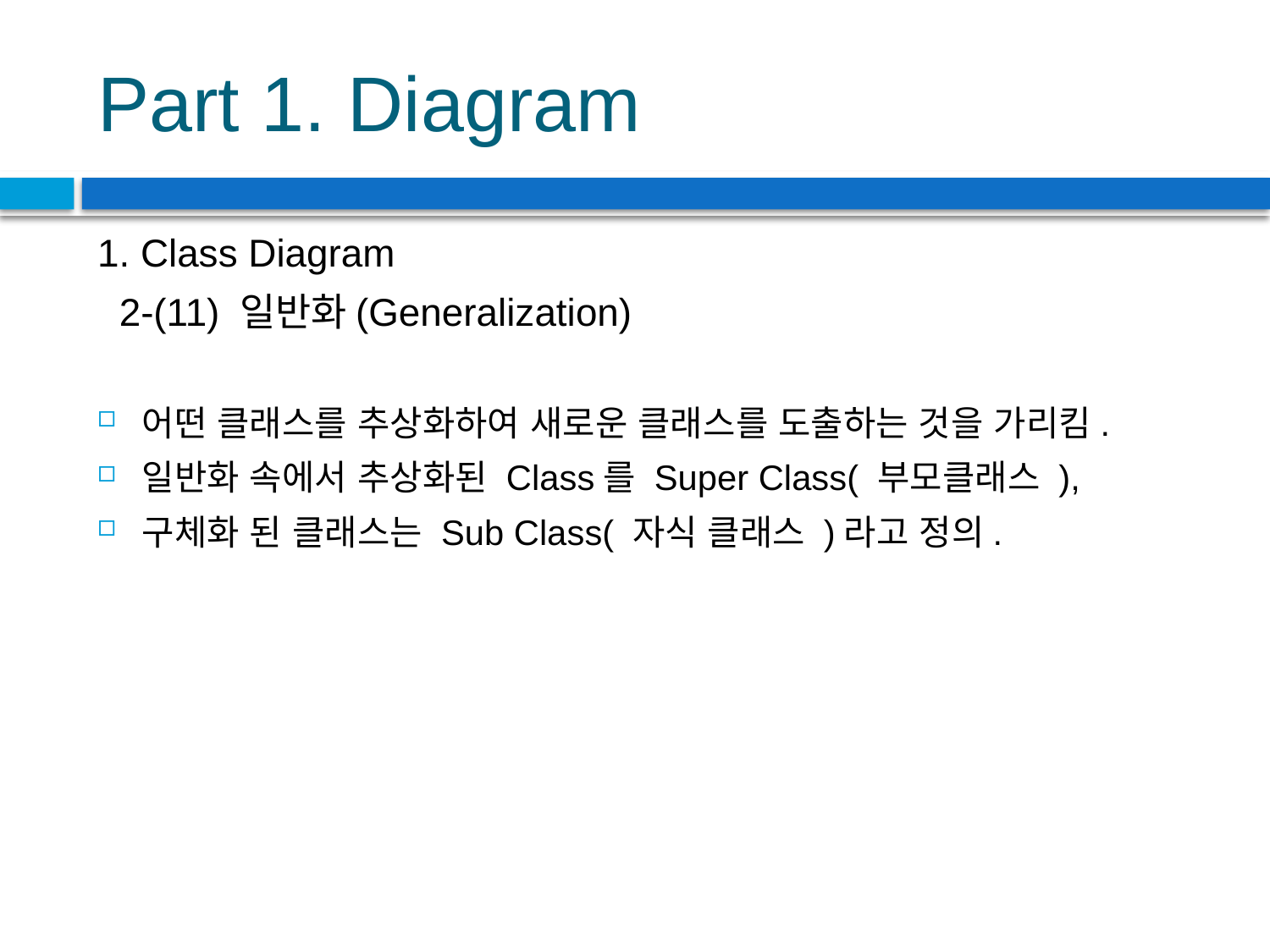

# Part 1. Diagram
1. Class Diagram
  2-(11) 일반화(Generalization)

어떤 클래스를 추상화하여 새로운 클래스를 도출하는 것을 가리킴.
일반화 속에서 추상화된 Class를 Super Class( 부모클래스 ),
구체화 된 클래스는 Sub Class( 자식 클래스 )라고 정의.